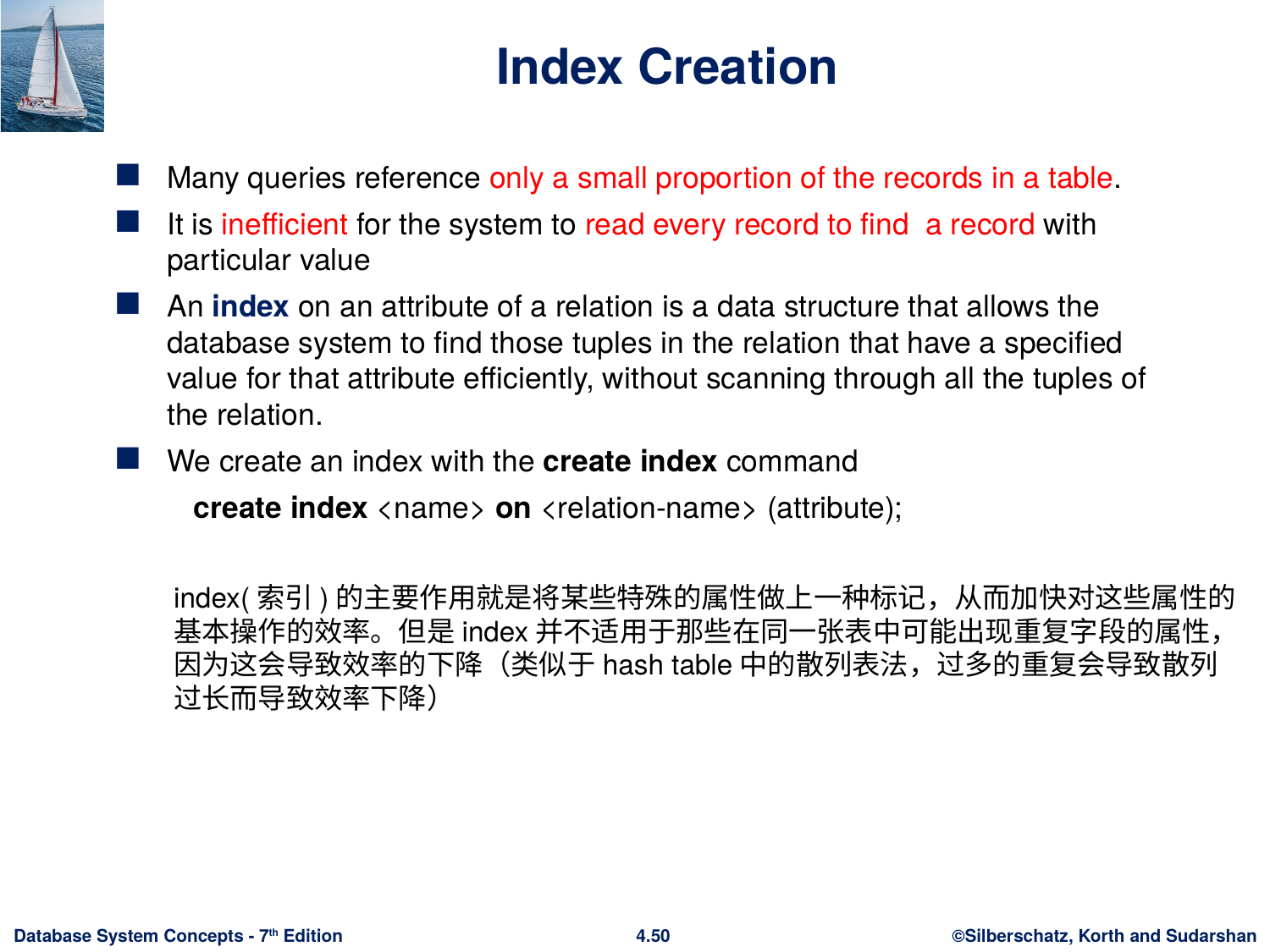

# Index Creation
Many queries reference only a small proportion of the records in a table.
It is inefficient for the system to read every record to find  a record with  particular value
An index on an attribute of a relation is a data structure that allows the database system to find those tuples in the relation that have a specified value for that attribute efficiently, without scanning through all the tuples of the relation.
We create an index with the create index command
         create index <name> on <relation-name> (attribute);
index(索引)的主要作用就是将某些特殊的属性做上一种标记，从而加快对这些属性的
基本操作的效率。但是index并不适用于那些在同一张表中可能出现重复字段的属性，
因为这会导致效率的下降（类似于hash table中的散列表法，过多的重复会导致散列
过长而导致效率下降）